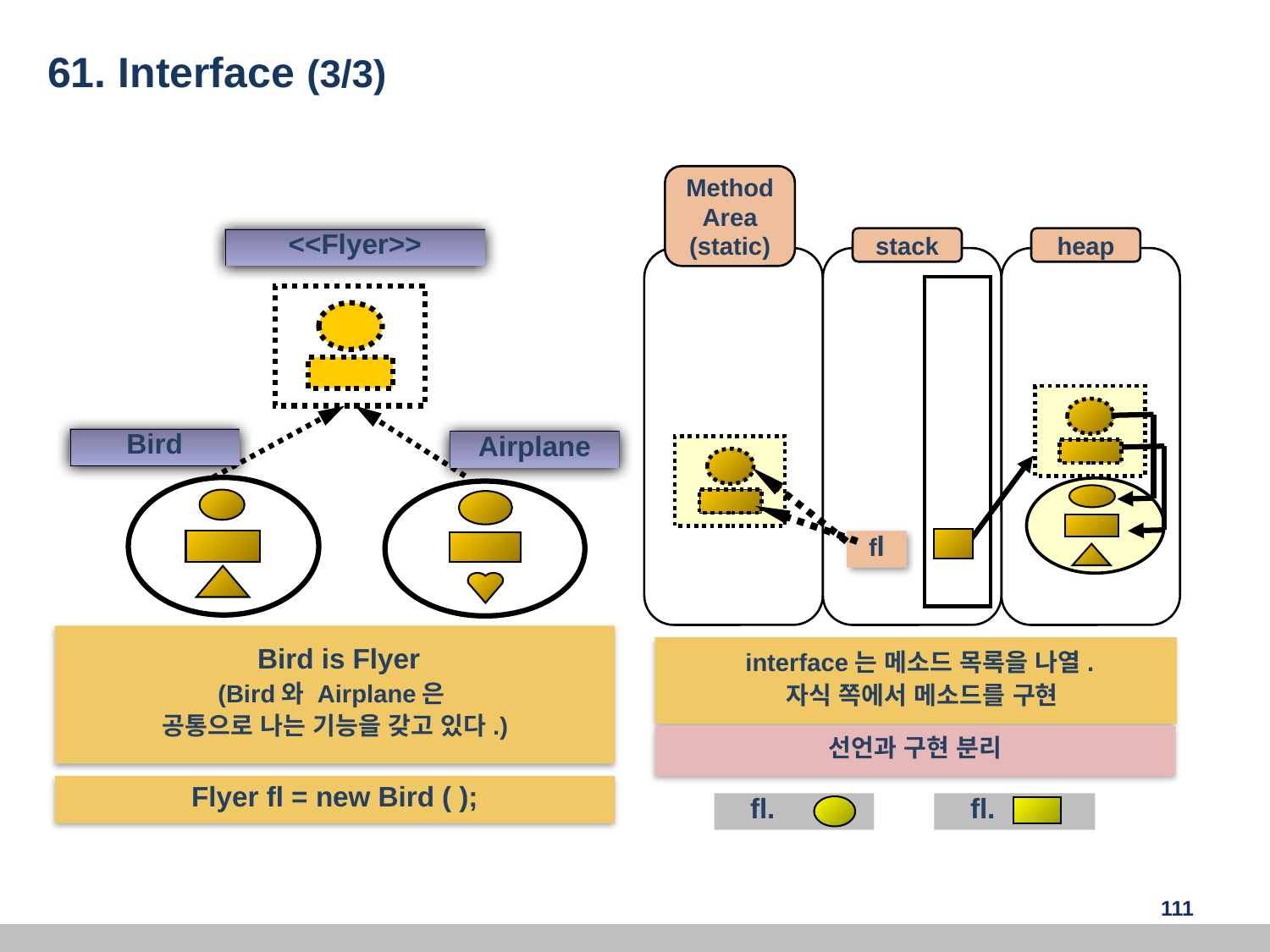

61. Interface (3/3)
Method Area
(static)
stack
heap

fl

 interface는 메소드 목록을 나열.
 자식 쪽에서 메소드를 구현
선언과 구현 분리
   fl.
   fl.

<<Flyer>>

Bird

Airplane

 Bird is Flyer
(Bird와 Airplane은
공통으로 나는 기능을 갖고 있다.)
 Flyer fl = new Bird ( );
111